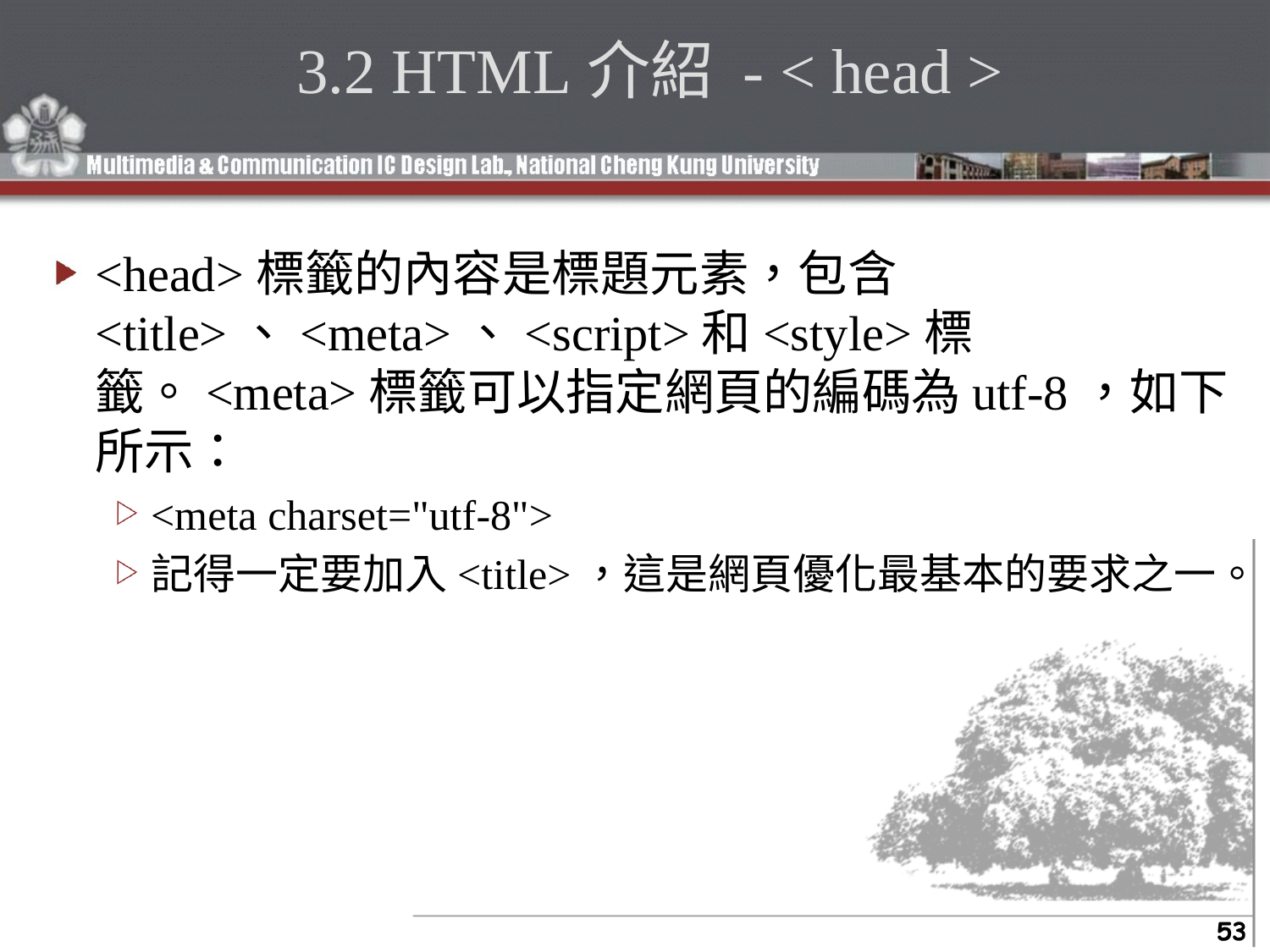

# 3.2 HTML介紹 - < head >
<head>標籤的內容是標題元素，包含<title>、<meta>、<script>和<style>標籤。<meta>標籤可以指定網頁的編碼為utf-8，如下所示：
<meta charset="utf-8">
記得一定要加入<title>，這是網頁優化最基本的要求之一。
53